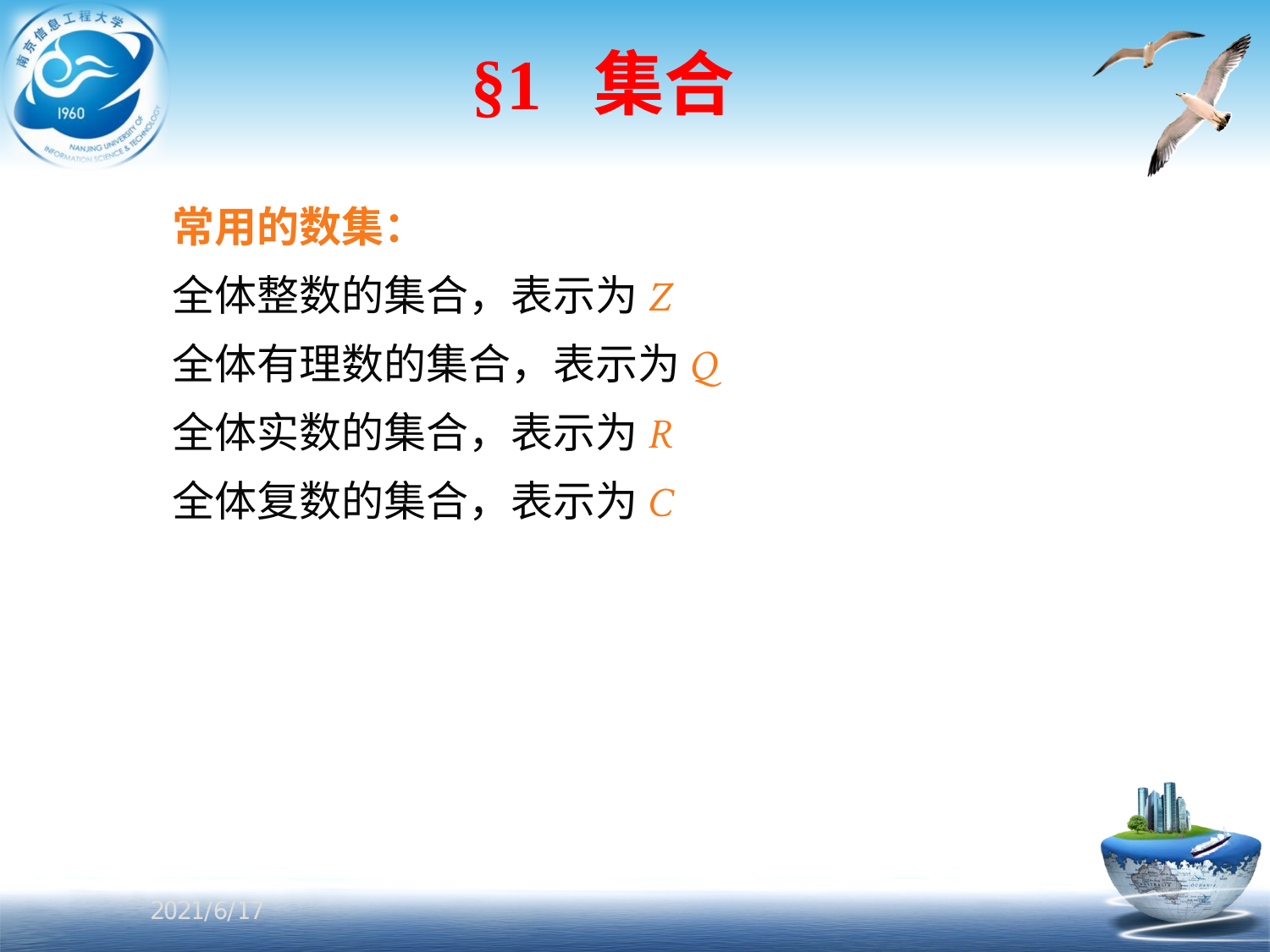

# §1  集合
常用的数集：
全体整数的集合，表示为Z
全体有理数的集合，表示为Q
全体实数的集合，表示为R
全体复数的集合，表示为C
2021/6/17